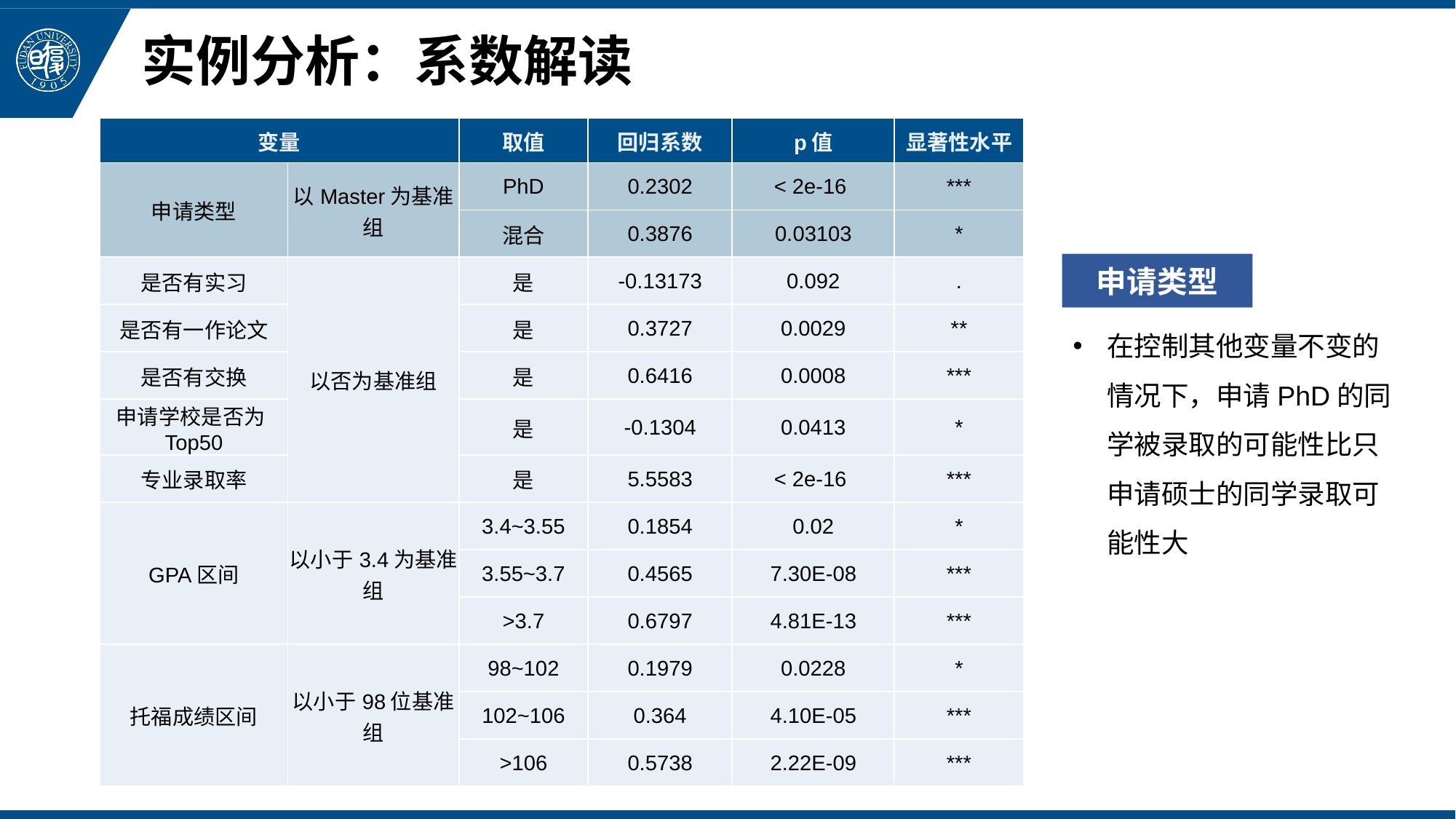

# 实例分析：系数解读
| 变量 |  | 取值 | 回归系数 | p值 | 显著性水平 |
| --- | --- | --- | --- | --- | --- |
| 申请类型 | 以Master为基准组 | PhD | 0.2302 | < 2e-16 | \*\*\* |
|  |  | 混合 | 0.3876 | 0.03103 | \* |
| 是否有实习 | 以否为基准组 | 是 | -0.13173 | 0.092 | . |
| 是否有一作论文 |  | 是 | 0.3727 | 0.0029 | \*\* |
| 是否有交换 |  | 是 | 0.6416 | 0.0008 | \*\*\* |
| 申请学校是否为Top50 |  | 是 | -0.1304 | 0.0413 | \* |
| 专业录取率 |  | 是 | 5.5583 | < 2e-16 | \*\*\* |
| GPA区间 | 以小于3.4为基准组 | 3.4~3.55 | 0.1854 | 0.02 | \* |
|  |  | 3.55~3.7 | 0.4565 | 7.30E-08 | \*\*\* |
|  |  | >3.7 | 0.6797 | 4.81E-13 | \*\*\* |
| 托福成绩区间 | 以小于98位基准组 | 98~102 | 0.1979 | 0.0228 | \* |
|  |  | 102~106 | 0.364 | 4.10E-05 | \*\*\* |
|  |  | >106 | 0.5738 | 2.22E-09 | \*\*\* |

申请类型
在控制其他变量不变的情况下，申请PhD的同学被录取的可能性比只申请硕士的同学录取可能性大